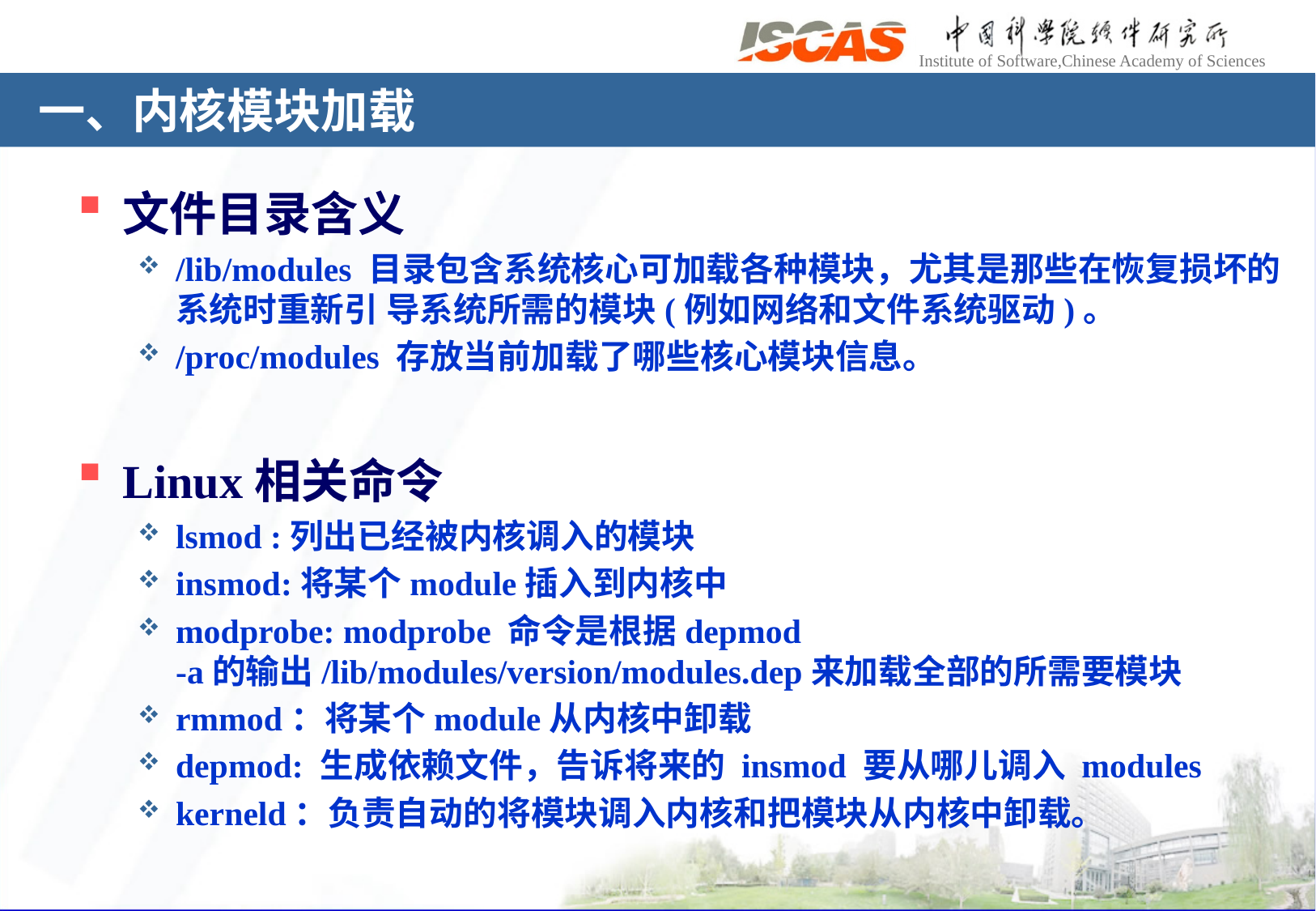

# 一、内核模块加载
文件目录含义
/lib/modules 目录包含系统核心可加载各种模块，尤其是那些在恢复损坏的系统时重新引 导系统所需的模块(例如网络和文件系统驱动)。
/proc/modules 存放当前加载了哪些核心模块信息。

Linux相关命令
lsmod :列出已经被内核调入的模块
insmod:将某个module插入到内核中
modprobe: modprobe 命令是根据depmod -a的输出/lib/modules/version/modules.dep来加载全部的所需要模块
rmmod：将某个module从内核中卸载
depmod: 生成依赖文件，告诉将来的 insmod 要从哪儿调入 modules
kerneld：负责自动的将模块调入内核和把模块从内核中卸载。